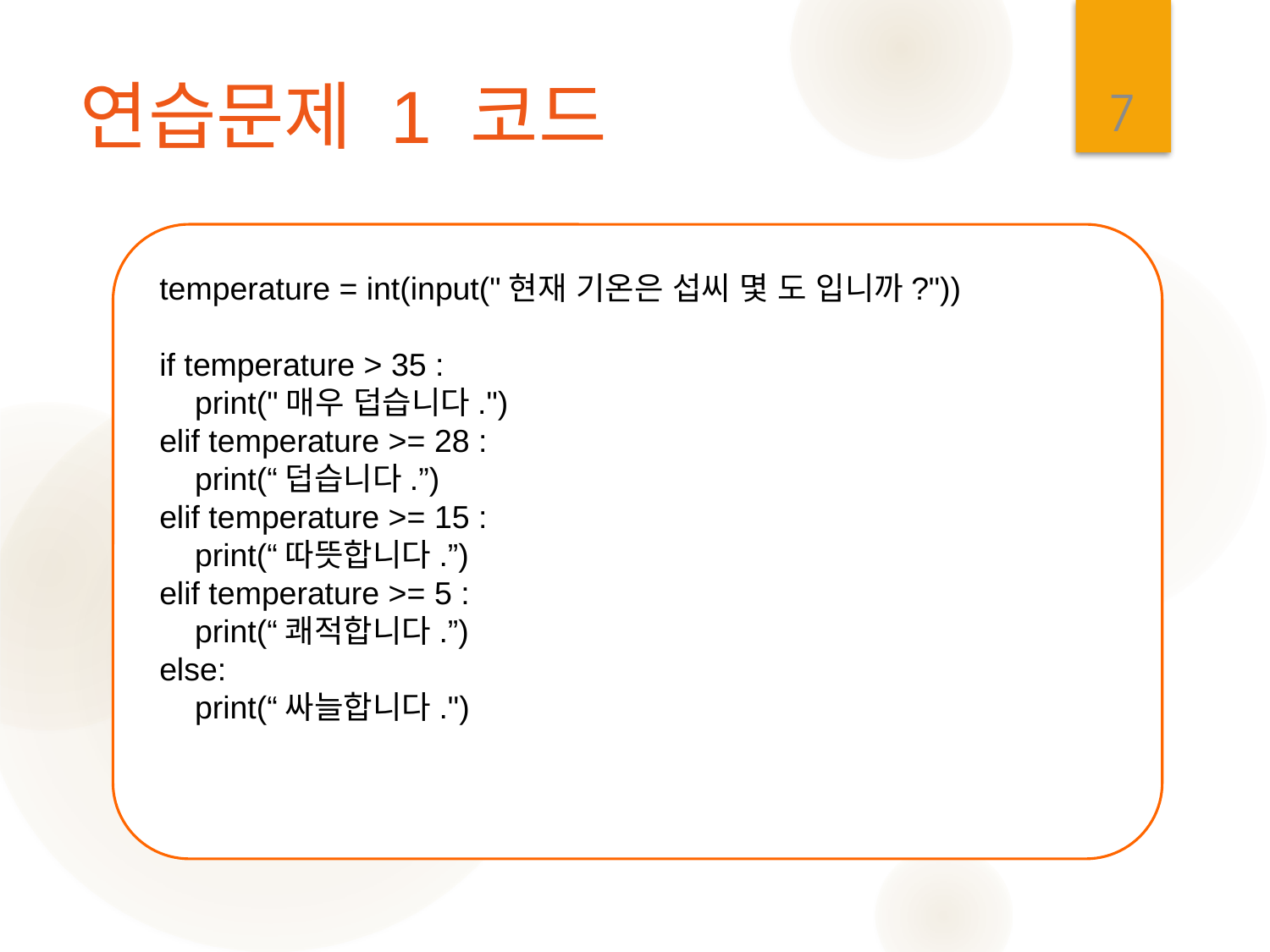

7
# 연습문제 1 코드

temperature = int(input("현재 기온은 섭씨 몇 도 입니까?"))

if temperature > 35 :
    print("매우 덥습니다.")
elif temperature >= 28 :
    print(“덥습니다.”)
elif temperature >= 15 :
    print(“따뜻합니다.”)
elif temperature >= 5 :
    print(“쾌적합니다.”)
else:
    print(“싸늘합니다.")